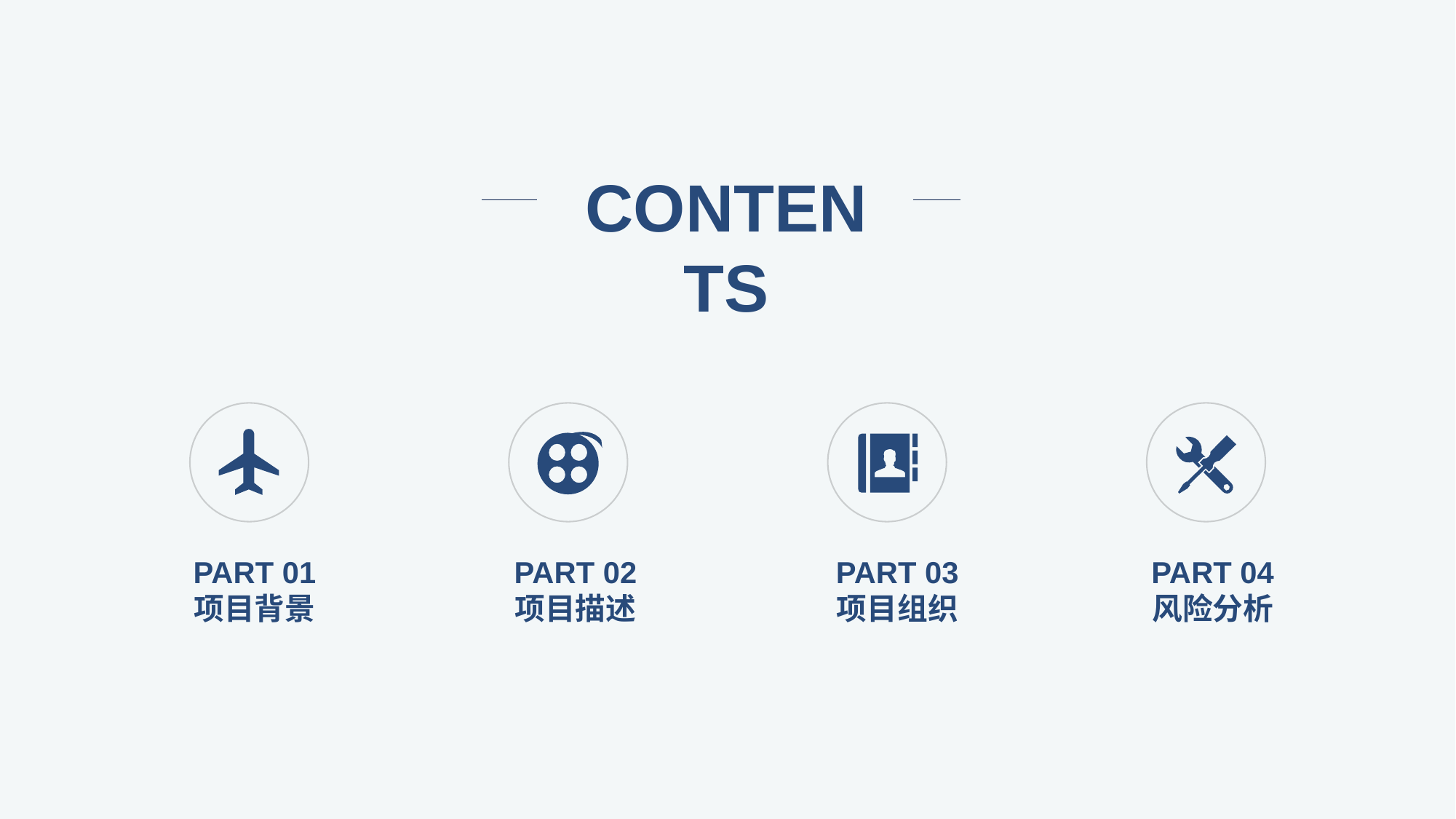

CONTENTS

PART 02
项目描述
PART 03
项目组织
PART 04
风险分析

PART 01
项目背景